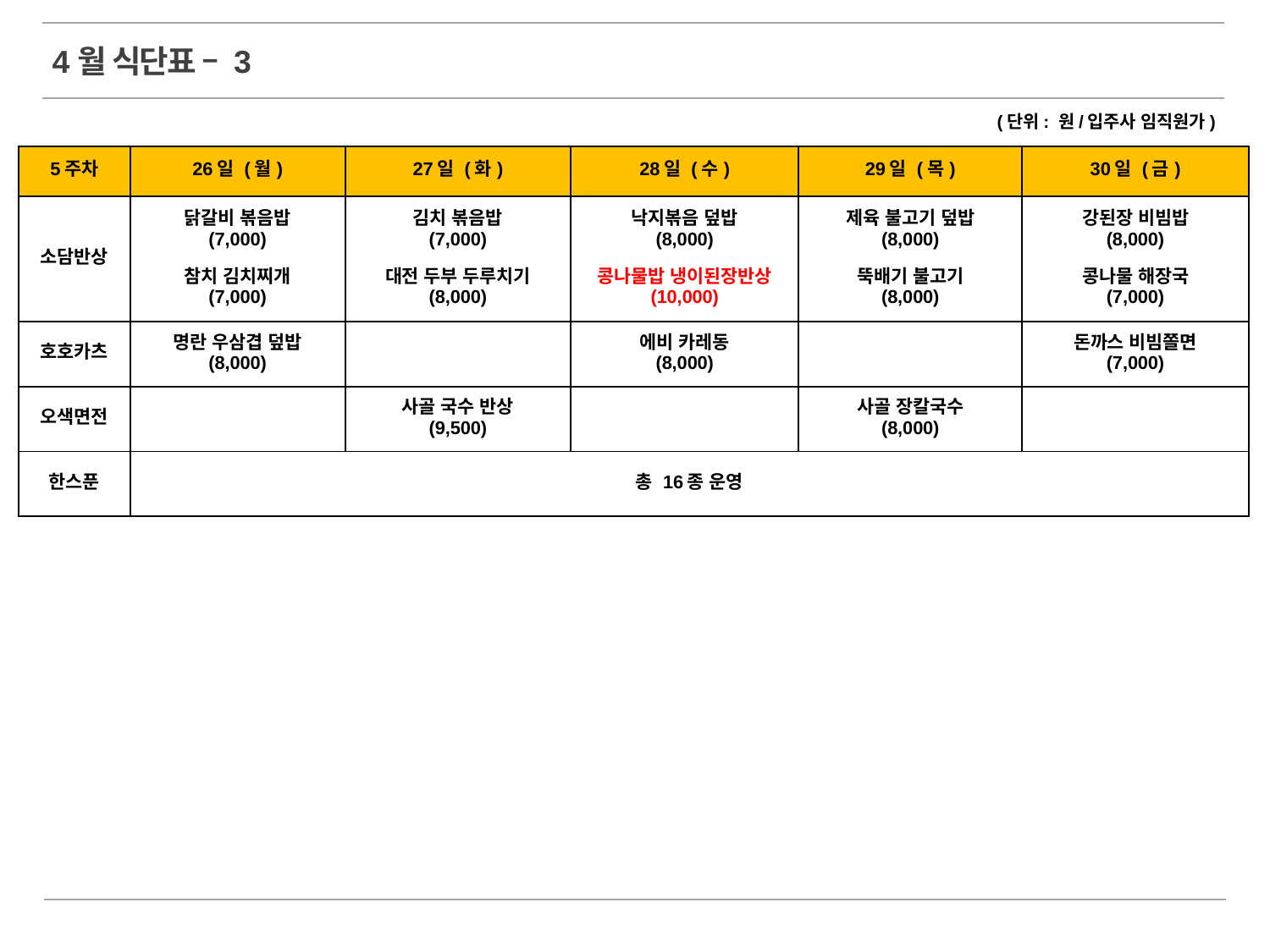

4월 식단표 – 3
(단위: 원/입주사 임직원가)
| 5주차 | 26일 (월) | 27일 (화) | 28일 (수) | 29일 (목) | 30일 (금) |
| --- | --- | --- | --- | --- | --- |
| 소담반상 | 닭갈비 볶음밥 (7,000) 참치 김치찌개 (7,000) | 김치 볶음밥 (7,000) 대전 두부 두루치기 (8,000) | 낙지볶음 덮밥 (8,000) 콩나물밥 냉이된장반상 (10,000) | 제육 불고기 덮밥 (8,000) 뚝배기 불고기 (8,000) | 강된장 비빔밥 (8,000) 콩나물 해장국 (7,000) |
| 호호카츠 | 명란 우삼겹 덮밥 (8,000) |  | 에비 카레동 (8,000) |  | 돈까스 비빔쫄면 (7,000) |
| 오색면전 |  | 사골 국수 반상 (9,500) |  | 사골 장칼국수 (8,000) |  |
| 한스푼 | 총 16종 운영 |  |  |  |  |